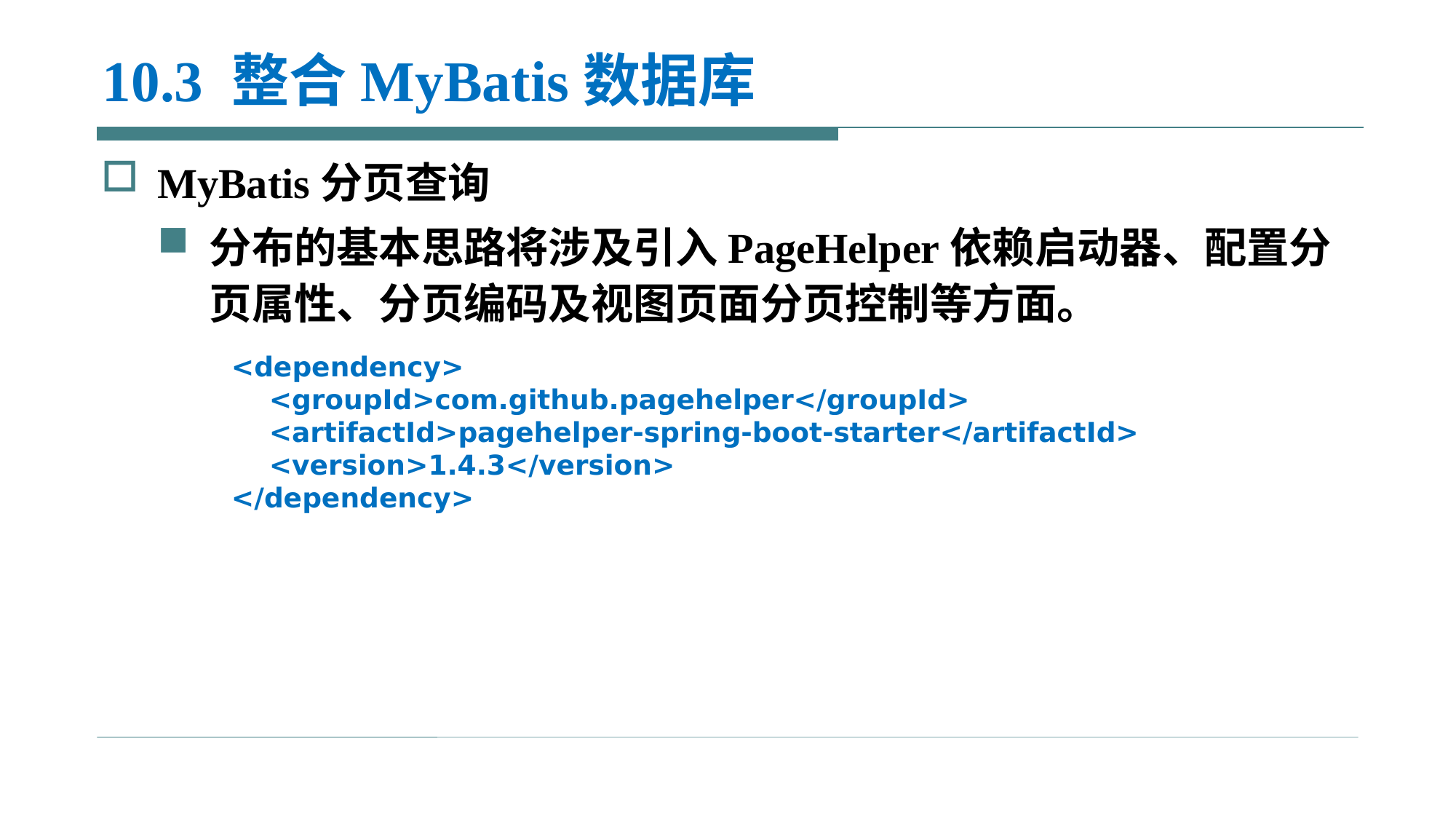

# 10.3 整合MyBatis数据库
MyBatis分页查询
分布的基本思路将涉及引入PageHelper依赖启动器、配置分页属性、分页编码及视图页面分页控制等方面。
<dependency>
    <groupId>com.github.pagehelper</groupId>
    <artifactId>pagehelper-spring-boot-starter</artifactId>
    <version>1.4.3</version>
</dependency>
18